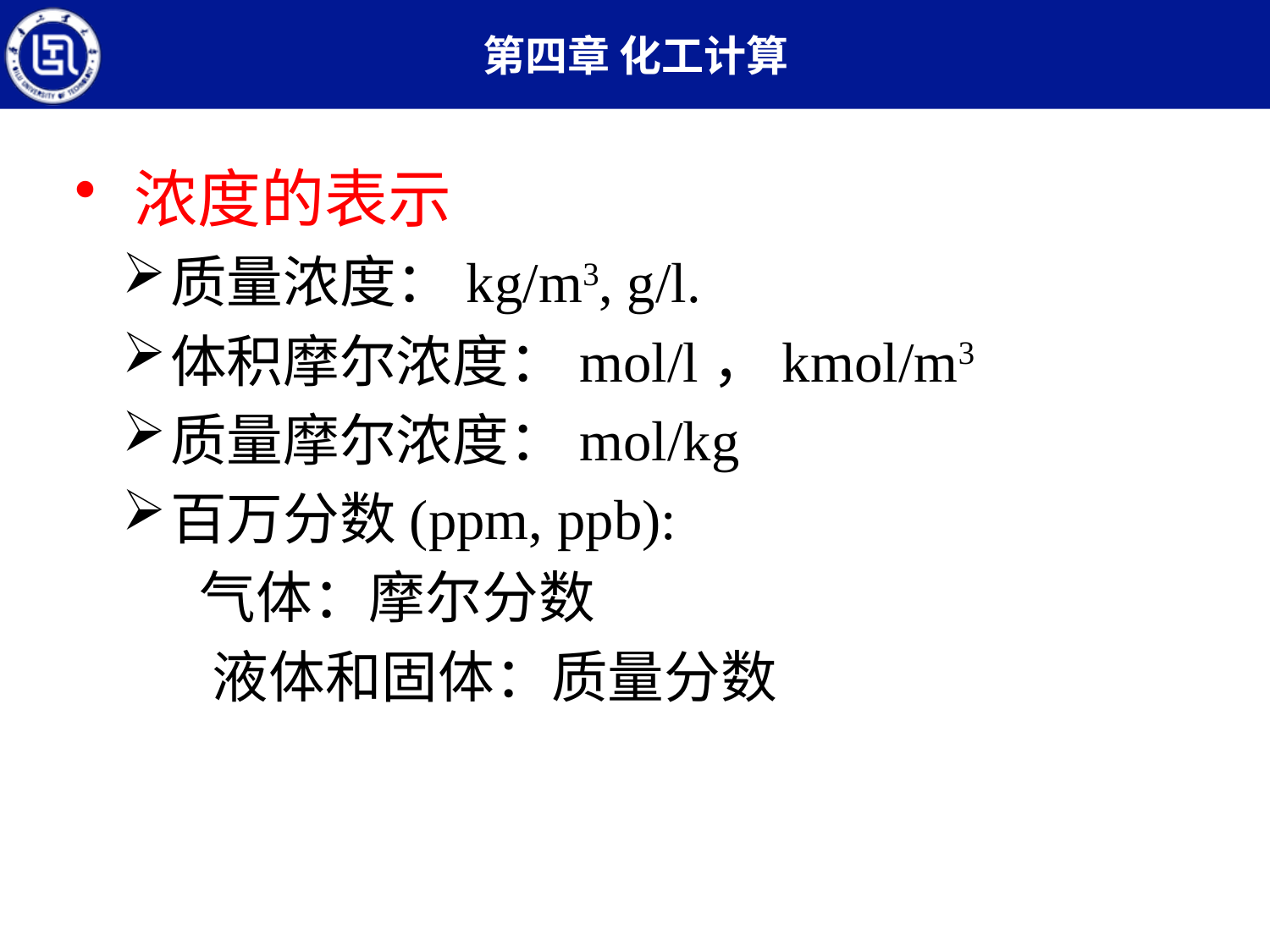

浓度的表示
质量浓度：kg/m3, g/l.
体积摩尔浓度：mol/l，kmol/m3
质量摩尔浓度：mol/kg
百万分数(ppm, ppb):
     气体：摩尔分数
      液体和固体：质量分数